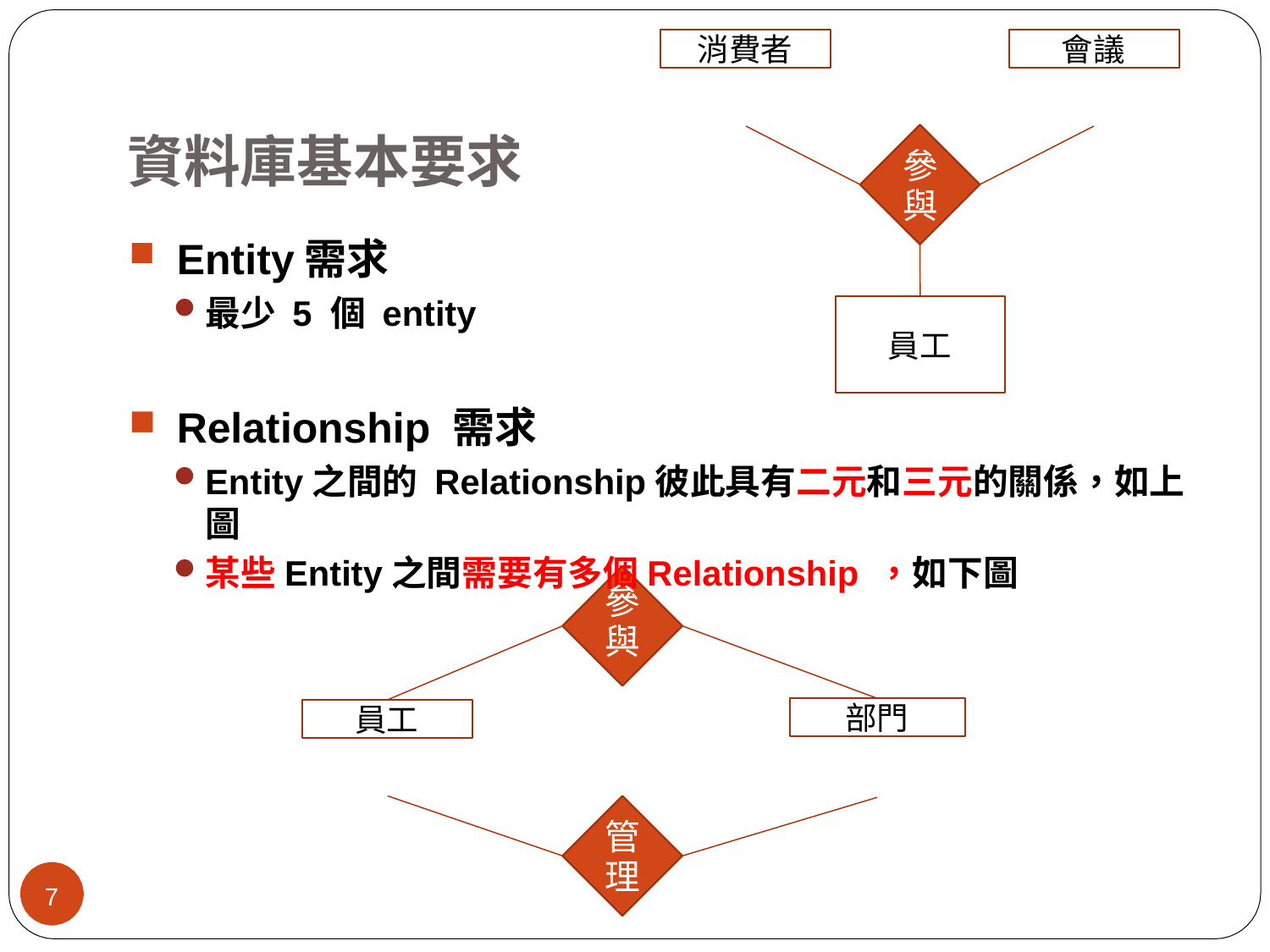

消費者
會議

資料庫基本要求
參 與
Entity需求
最少 5 個 entity

Relationship 需求
Entity之間的 Relationship彼此具有二元和三元的關係，如上圖
某些Entity之間需要有多個Relationship ，如下圖

員工

參與

部門
員工

管 理
7